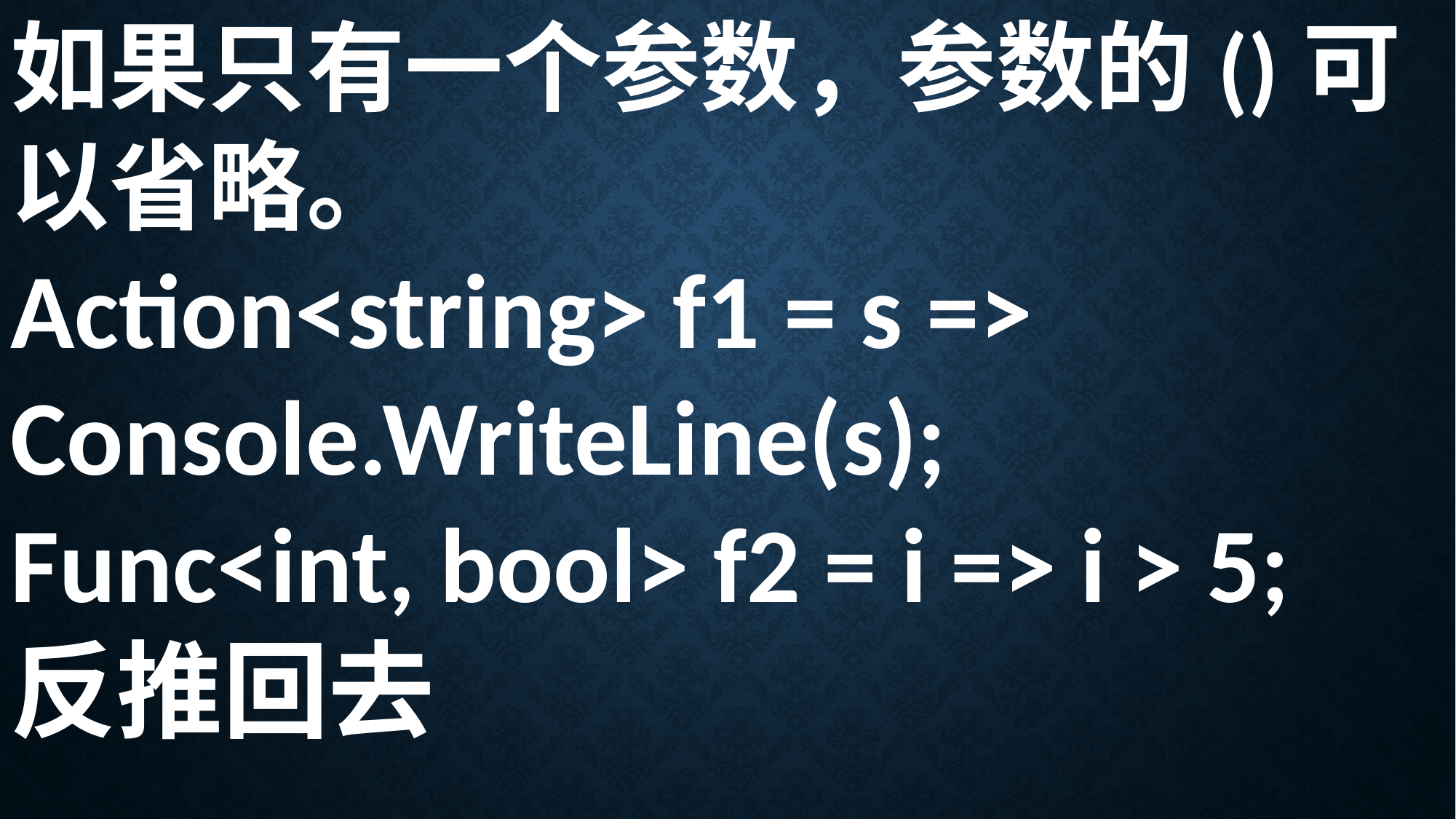

如果只有一个参数，参数的()可以省略。
Action<string> f1 = s => Console.WriteLine(s);
Func<int, bool> f2 = i => i > 5;
反推回去